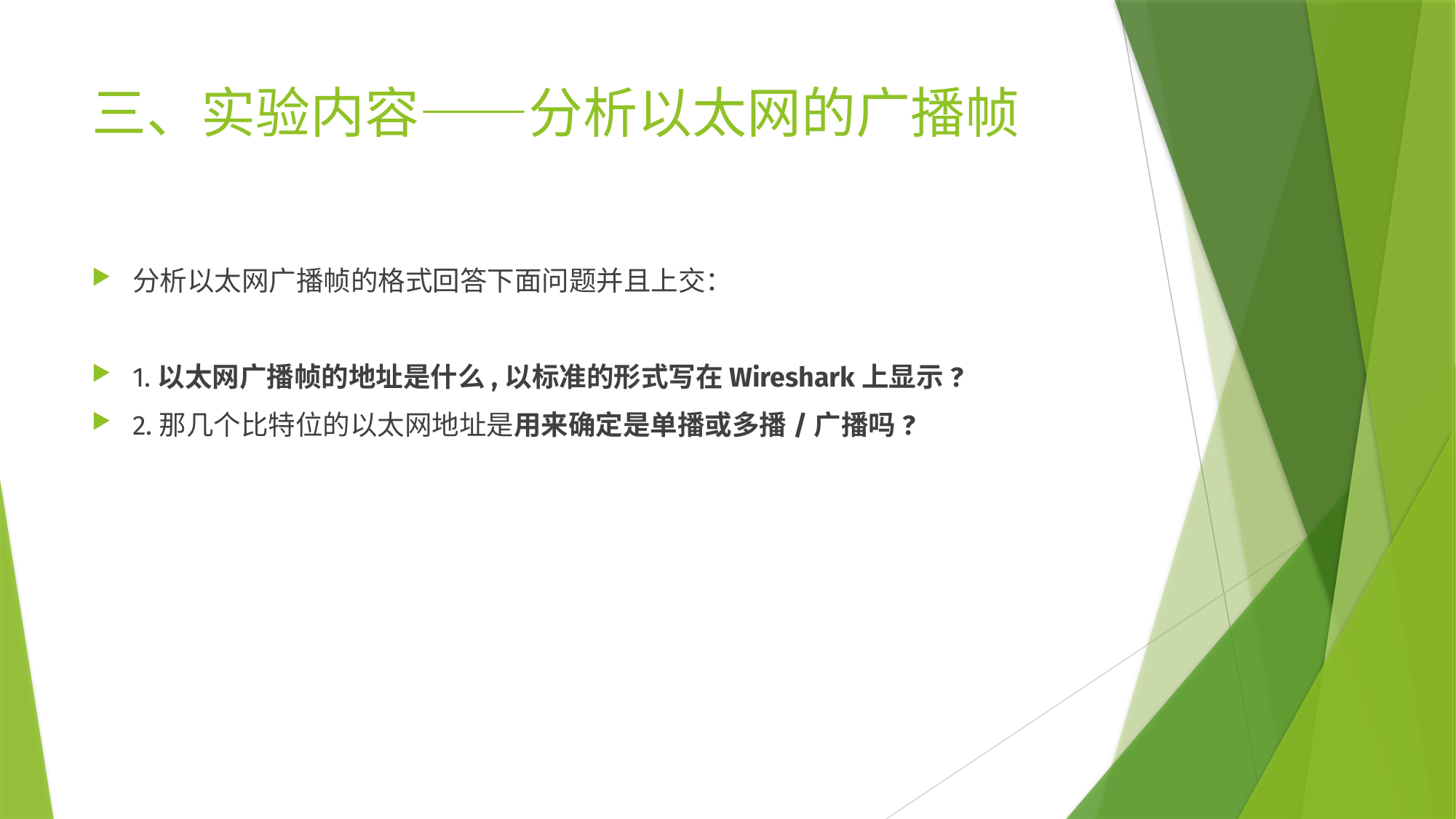

# 三、实验内容——分析以太网的广播帧
分析以太网广播帧的格式回答下面问题并且上交：

1.以太网广播帧的地址是什么,以标准的形式写在Wireshark上显示?
2.那几个比特位的以太网地址是用来确定是单播或多播/广播吗?